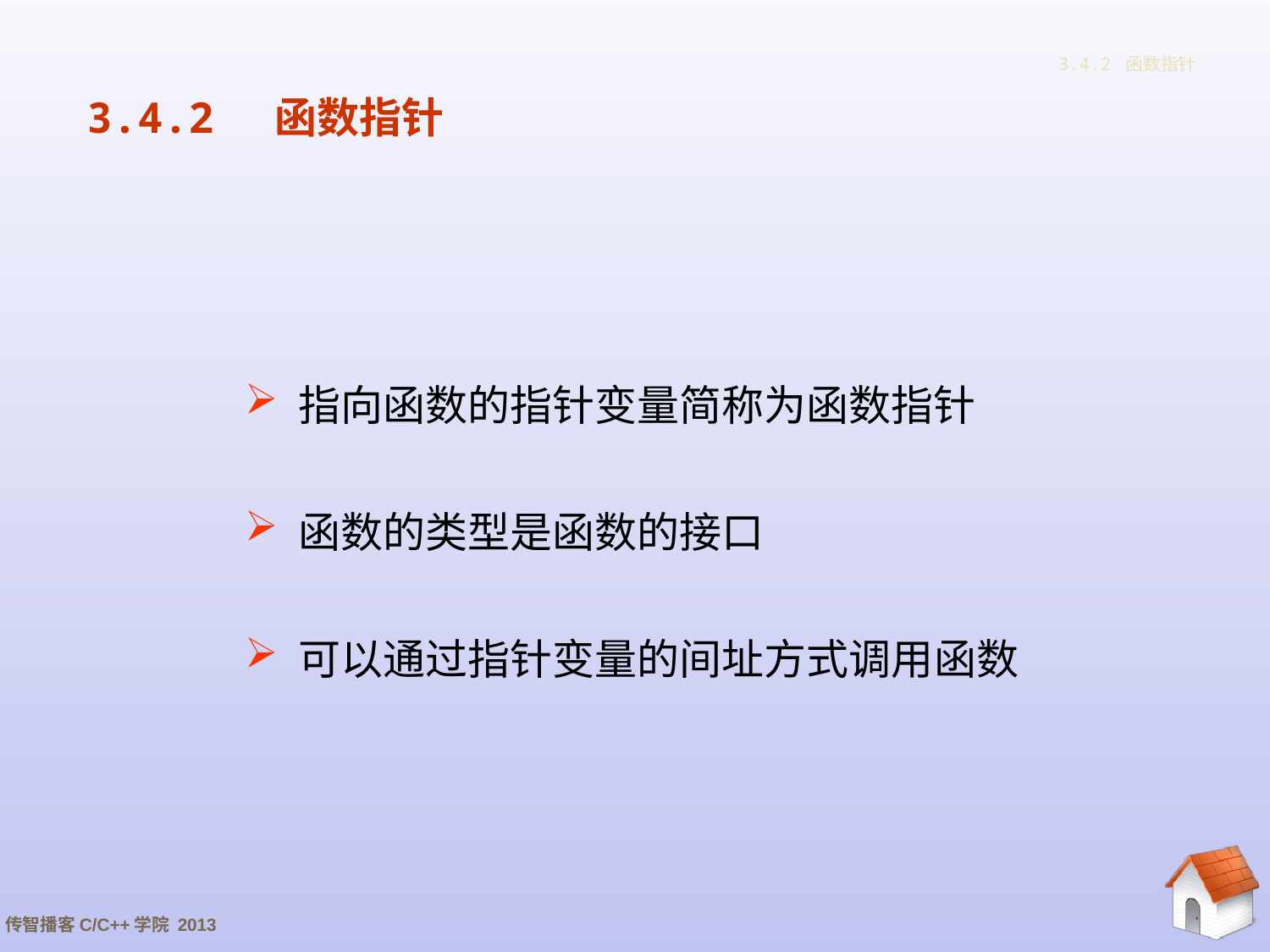

# 3.4.2 函数指针
3.4.2  函数指针
 指向函数的指针变量简称为函数指针
 函数的类型是函数的接口
 可以通过指针变量的间址方式调用函数